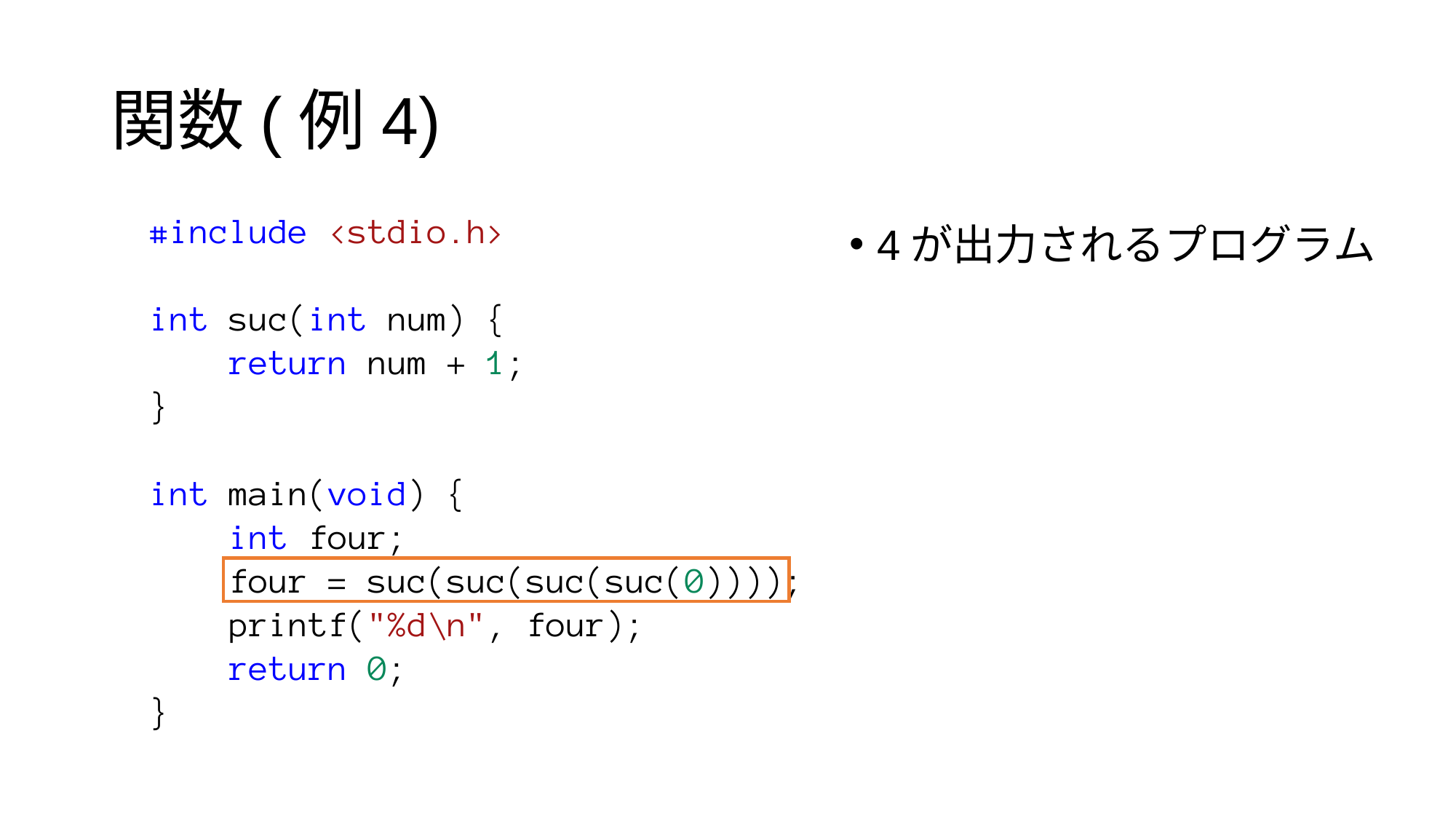

# 関数(例4)
#include <stdio.h>

int suc(int num) {
    return num + 1;
}

int main(void) {
    int four;
    four = suc(suc(suc(suc(0))));
    printf("%d\n", four);
    return 0;
}
4が出力されるプログラム